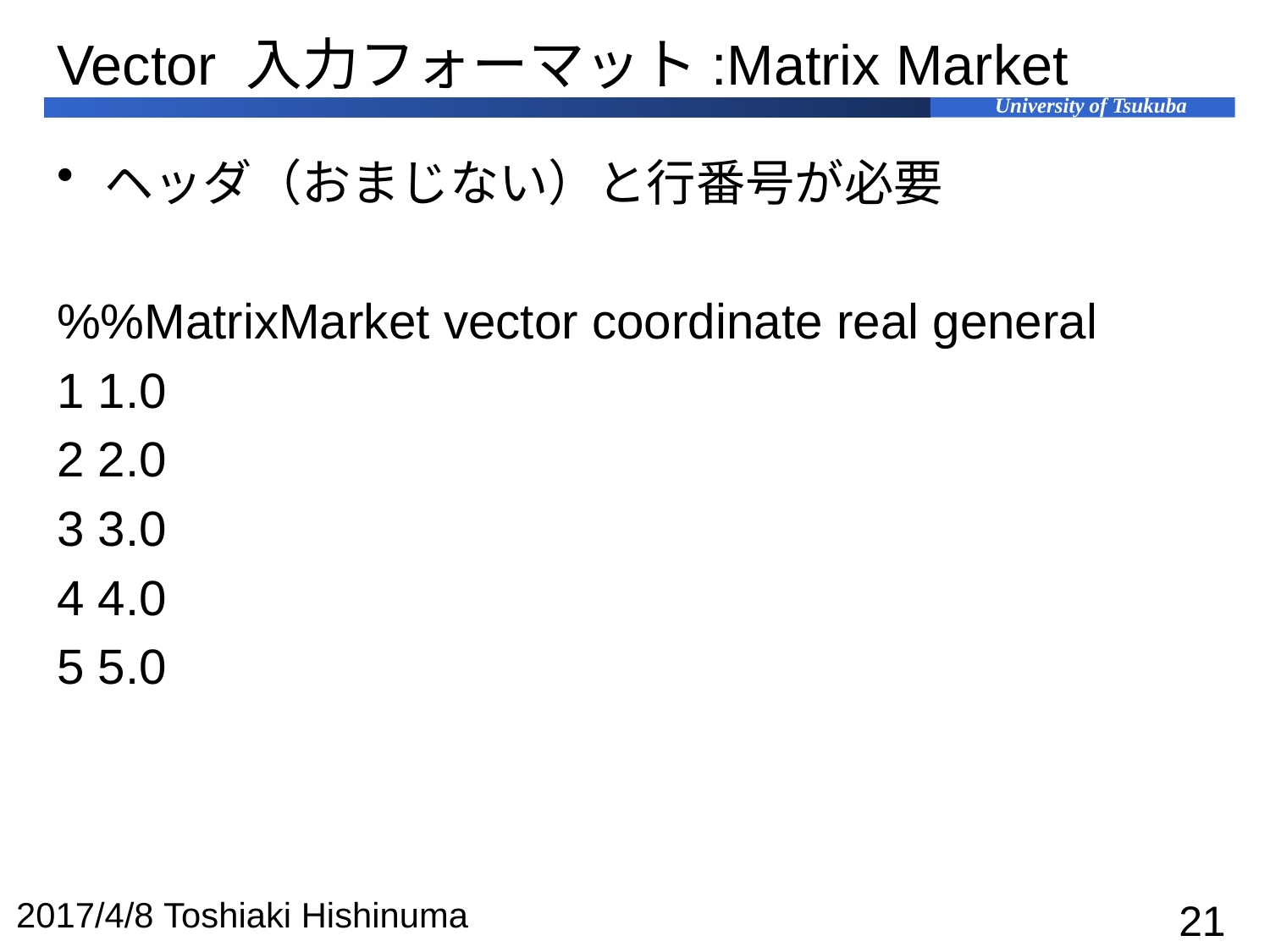

# Vector 入力フォーマット:Matrix Market
ヘッダ（おまじない）と行番号が必要

%%MatrixMarket vector coordinate real general
1 1.0
2 2.0
3 3.0
4 4.0
5 5.0
2017/4/8 Toshiaki Hishinuma
21